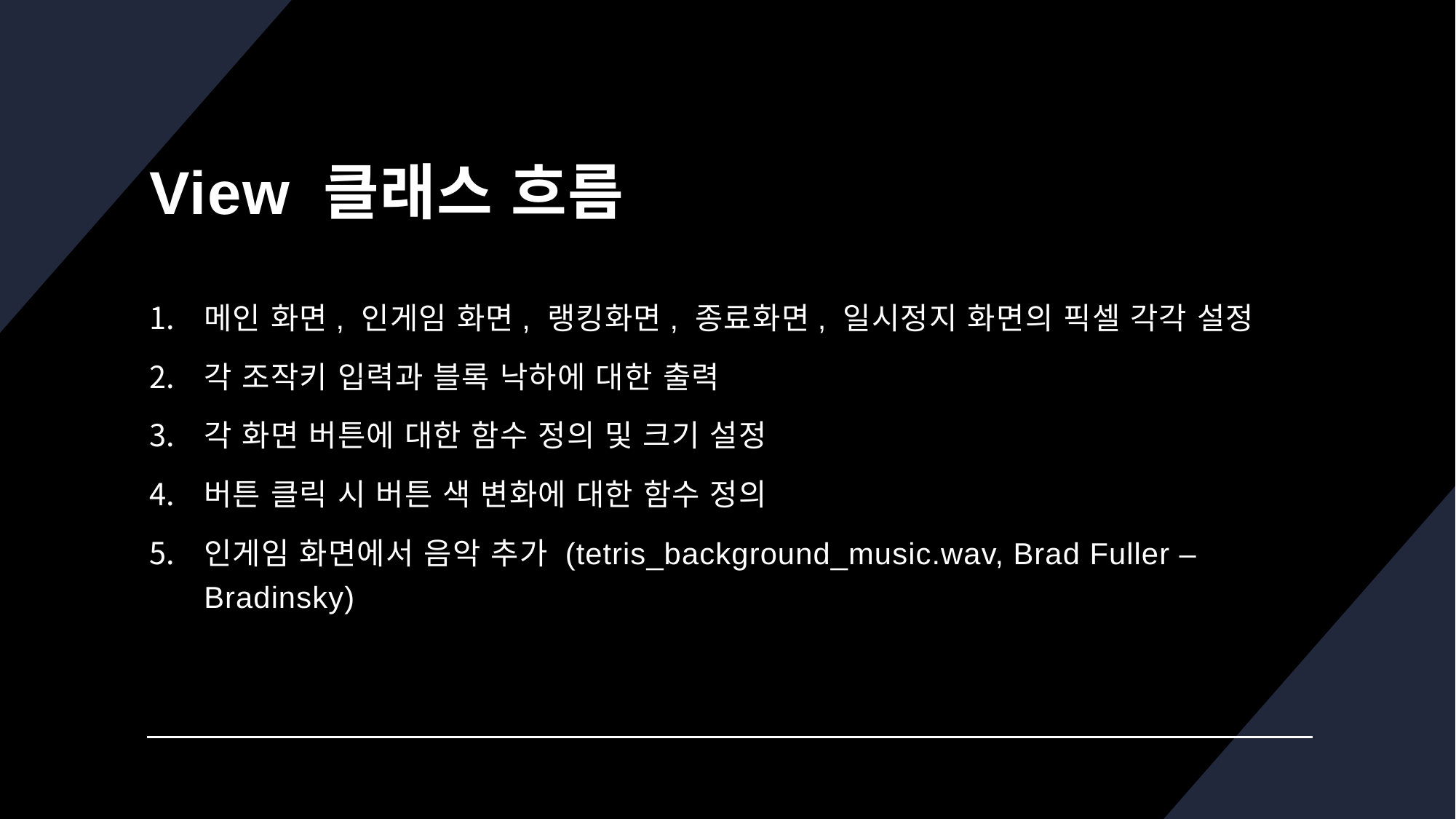

# View 클래스 흐름
메인 화면, 인게임 화면, 랭킹화면, 종료화면, 일시정지 화면의 픽셀 각각 설정
각 조작키 입력과 블록 낙하에 대한 출력
각 화면 버튼에 대한 함수 정의 및 크기 설정
버튼 클릭 시 버튼 색 변화에 대한 함수 정의
인게임 화면에서 음악 추가 (tetris_background_music.wav, Brad Fuller – Bradinsky)